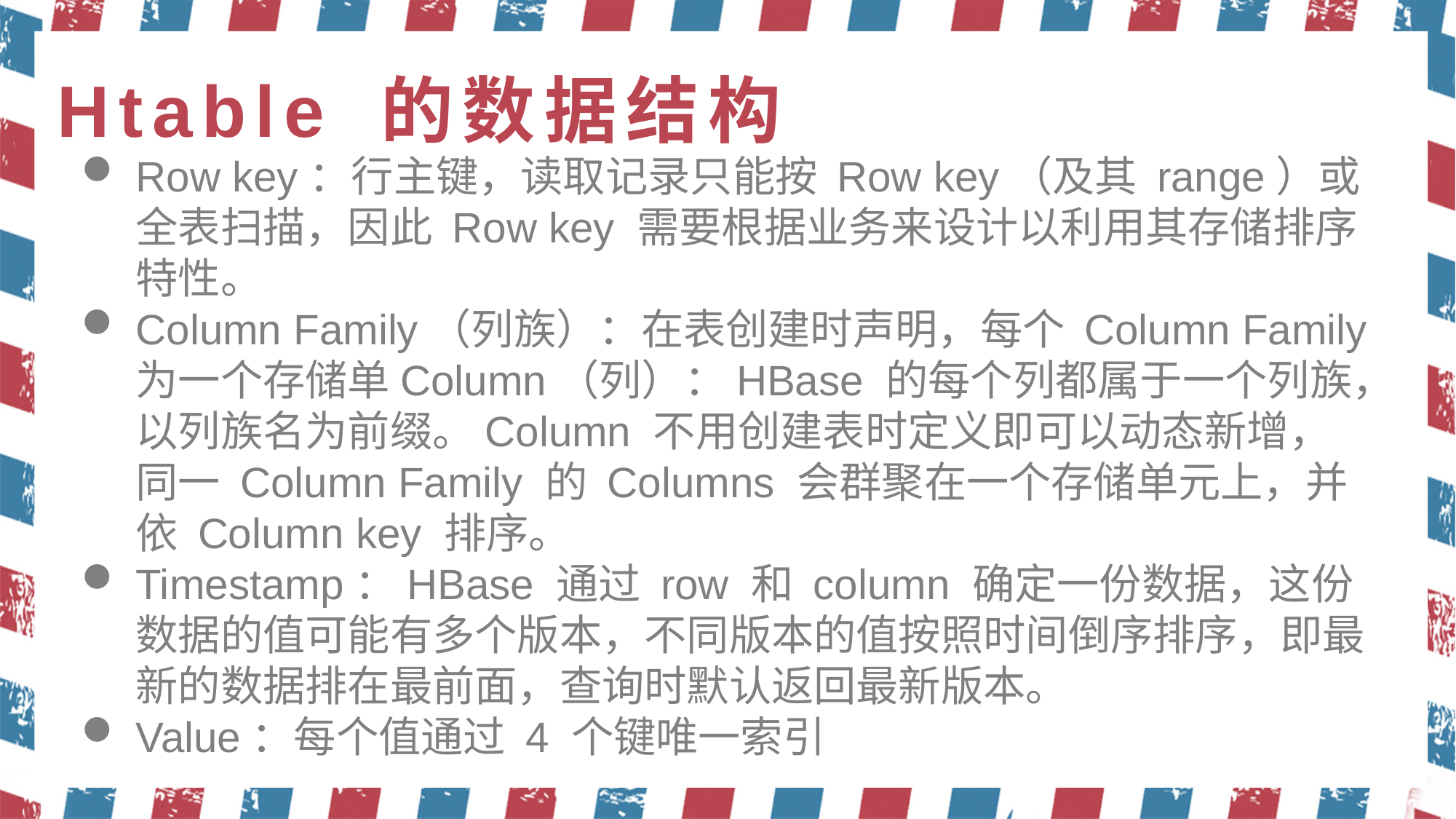

Htable 的数据结构
Row key：行主键，读取记录只能按 Row key（及其 range）或全表扫描，因此 Row key 需要根据业务来设计以利用其存储排序特性。
Column Family（列族）：在表创建时声明，每个 Column Family 为一个存储单Column（列）：HBase 的每个列都属于一个列族，以列族名为前缀。Column 不用创建表时定义即可以动态新增，同一 Column Family 的 Columns 会群聚在一个存储单元上，并依 Column key 排序。
Timestamp：HBase 通过 row 和 column 确定一份数据，这份数据的值可能有多个版本，不同版本的值按照时间倒序排序，即最新的数据排在最前面，查询时默认返回最新版本。
Value：每个值通过 4 个键唯一索引